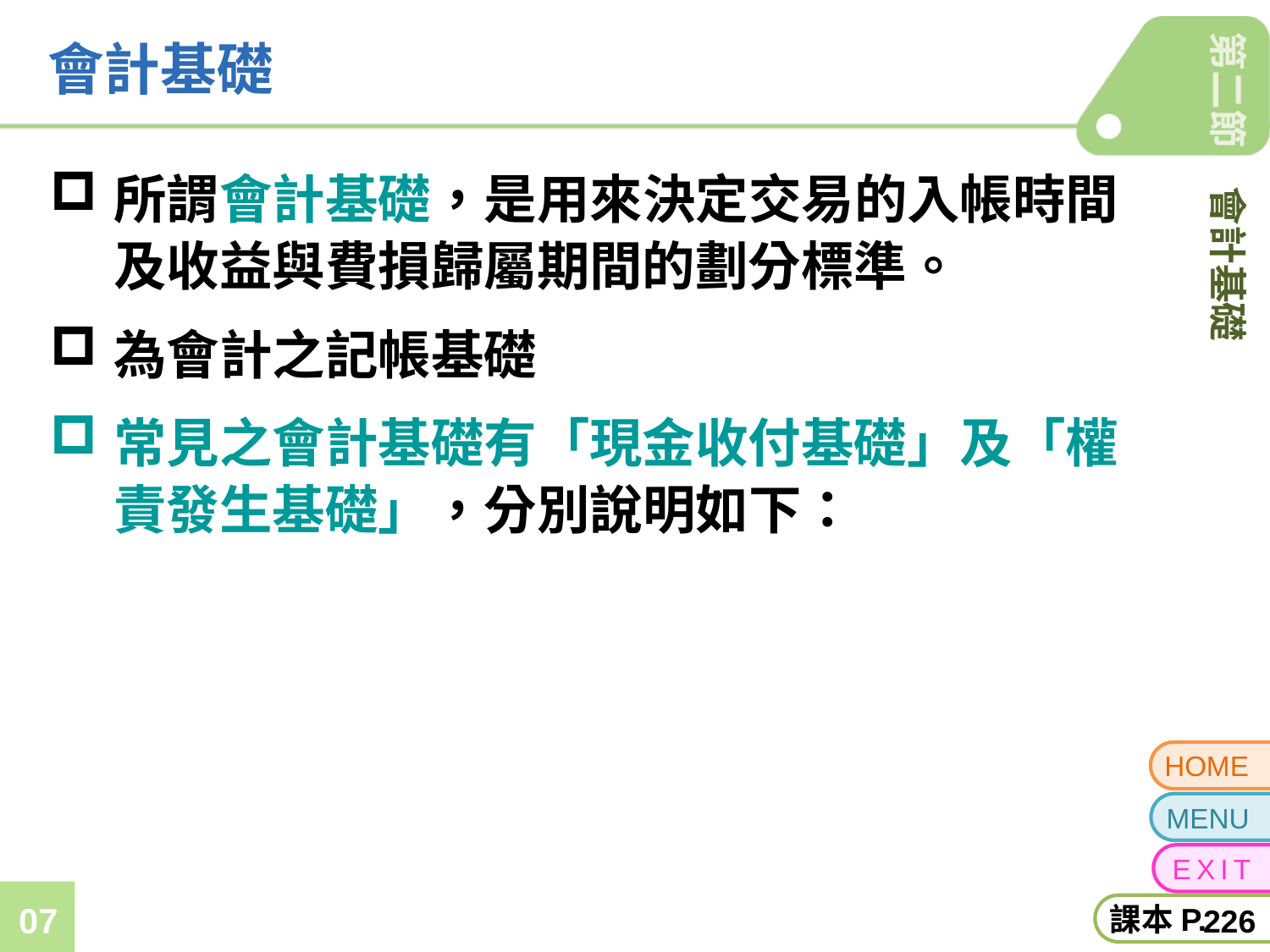

# 會計基礎
所謂會計基礎，是用來決定交易的入帳時間及收益與費損歸屬期間的劃分標準。
為會計之記帳基礎
常見之會計基礎有「現金收付基礎」及「權責發生基礎」，分別說明如下：
226